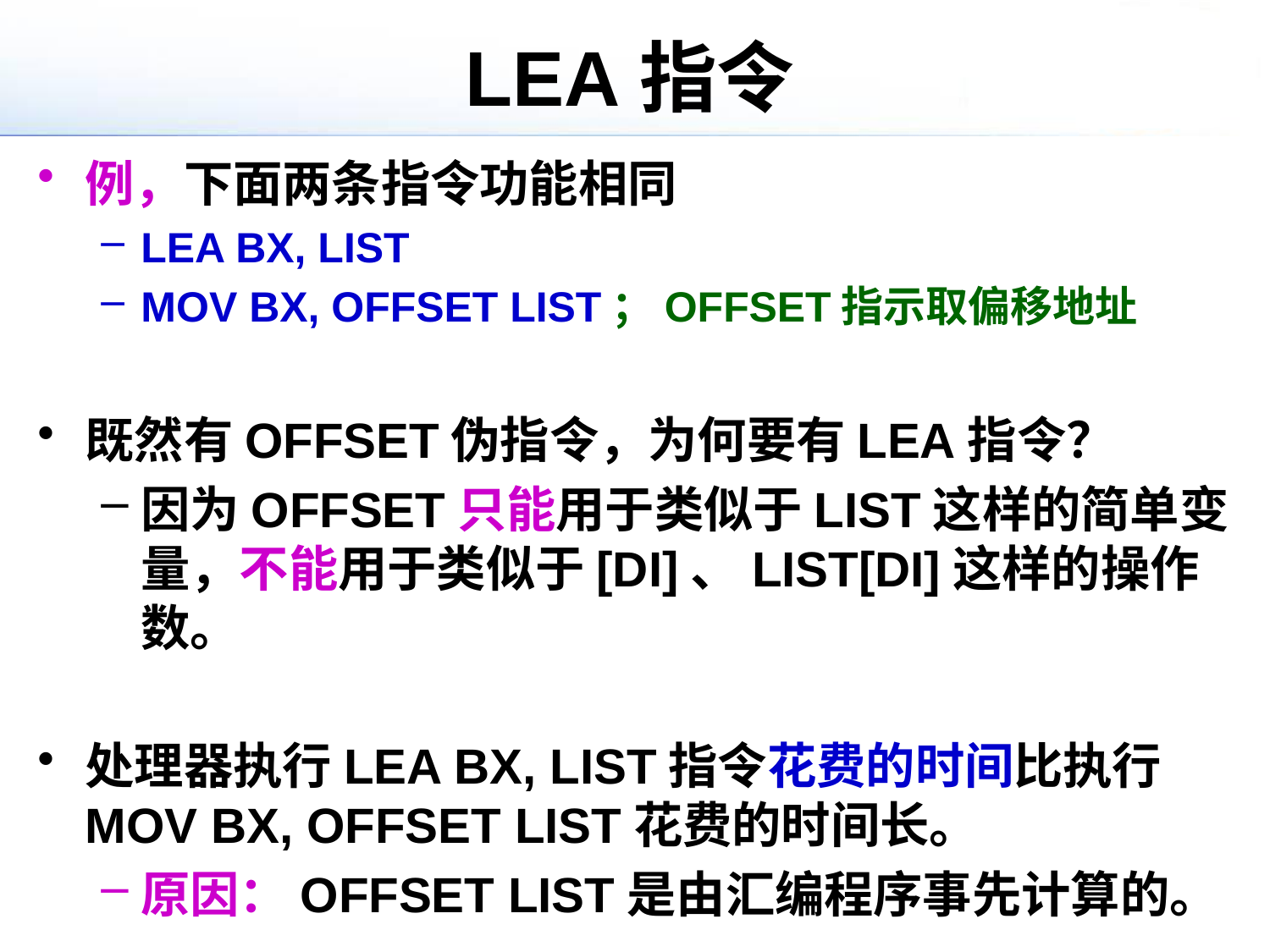

# LEA指令
例，下面两条指令功能相同
LEA BX, LIST
MOV BX, OFFSET LIST；OFFSET指示取偏移地址

既然有OFFSET伪指令，为何要有LEA指令？
因为OFFSET只能用于类似于LIST这样的简单变量，不能用于类似于[DI]、LIST[DI]这样的操作数。

处理器执行LEA BX, LIST指令花费的时间比执行MOV BX, OFFSET LIST花费的时间长。
原因：OFFSET LIST是由汇编程序事先计算的。